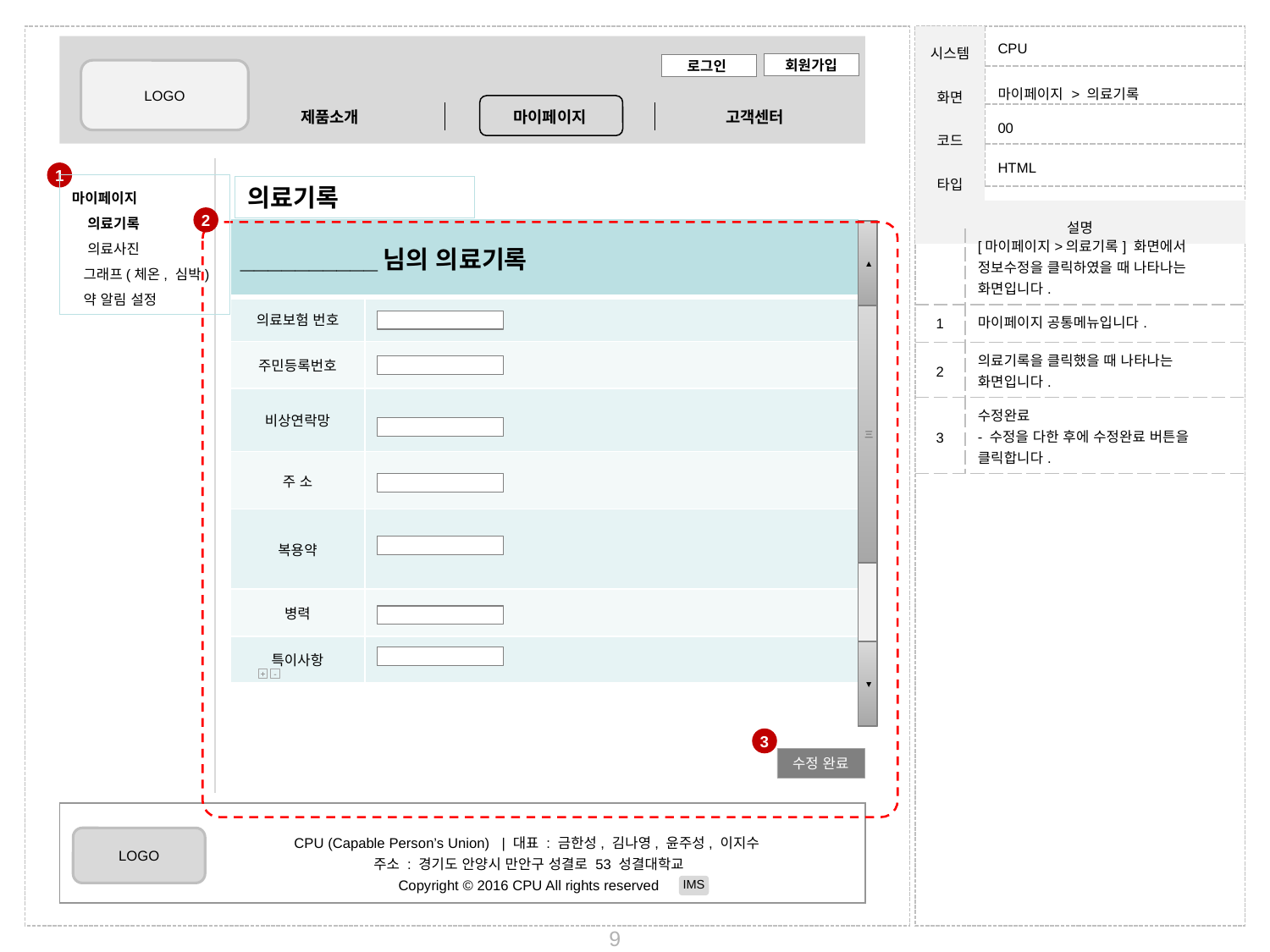

| 마이페이지 > 의료기록 |
| --- |
| 00 |
| HTML |

1
마이페이지
   의료기록
   의료사진
  그래프(체온, 심박)
  약 알림 설정
의료기록
2
| \_\_\_\_\_\_\_\_\_\_님의 의료기록 |  |
| --- | --- |
| 의료보험 번호 |  |
| 주민등록번호 |  |
| 비상연락망 |  |
| 주 소 |  |
| 복용약 |  |
| 병력 |  |
| 특이사항 |  |
▲

三
▼

|  | [마이페이지>의료기록] 화면에서 정보수정을 클릭하였을 때 나타나는 화면입니다. |
| --- | --- |
| 1 | 마이페이지 공통메뉴입니다. |
| 2 | 의료기록을 클릭했을 때 나타나는 화면입니다. |
| 3 | 수정완료 - 수정을 다한 후에 수정완료 버튼을 클릭합니다. |

+
-
3
수정 완료
9